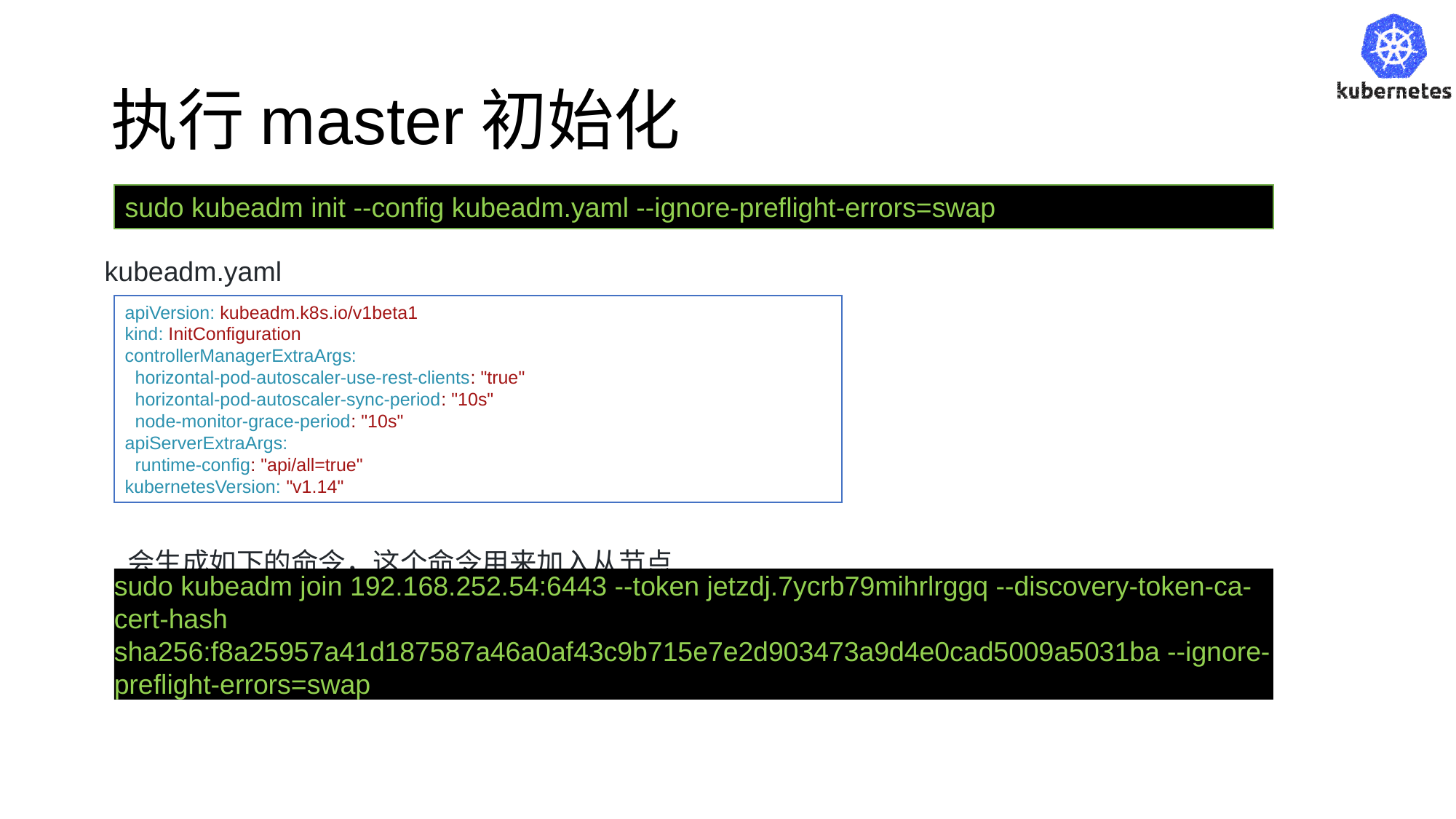

# 执行master初始化
sudo kubeadm init --config kubeadm.yaml --ignore-preflight-errors=swap
kubeadm.yaml
apiVersion: kubeadm.k8s.io/v1beta1
kind: InitConfiguration
controllerManagerExtraArgs:
  horizontal-pod-autoscaler-use-rest-clients: "true"
  horizontal-pod-autoscaler-sync-period: "10s"
  node-monitor-grace-period: "10s"
apiServerExtraArgs:
  runtime-config: "api/all=true"
kubernetesVersion: "v1.14"
会生成如下的命令，这个命令用来加入从节点
sudo kubeadm join 192.168.252.54:6443 --token jetzdj.7ycrb79mihrlrggq --discovery-token-ca-cert-hash sha256:f8a25957a41d187587a46a0af43c9b715e7e2d903473a9d4e0cad5009a5031ba --ignore-preflight-errors=swap